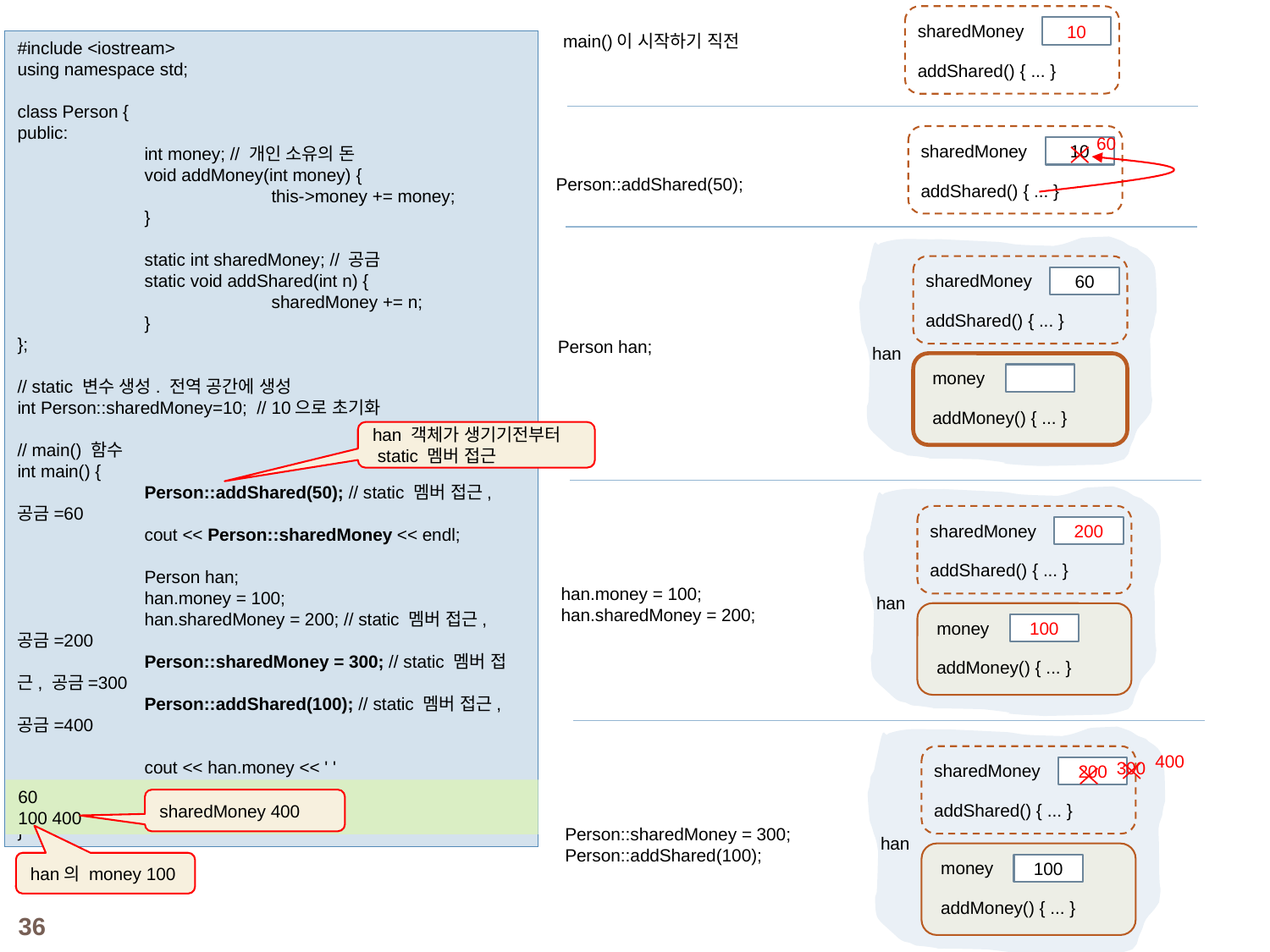

sharedMoney
10
main()이 시작하기 직전
#include <iostream>
using namespace std;

class Person {
public:
	int money; // 개인 소유의 돈
	void addMoney(int money) {
		this->money += money;
	}

	static int sharedMoney; // 공금
	static void addShared(int n) {
		sharedMoney += n;
	}
};

// static 변수 생성. 전역 공간에 생성
int Person::sharedMoney=10;  // 10으로 초기화

// main() 함수
int main() {
	Person::addShared(50); // static 멤버 접근, 공금=60
	cout << Person::sharedMoney << endl;

	Person han;
	han.money = 100;
	han.sharedMoney = 200; // static 멤버 접근, 공금=200
	Person::sharedMoney = 300; // static 멤버 접근, 공금=300
	Person::addShared(100); // static 멤버 접근, 공금=400

	cout << han.money << ' '
		<< Person::sharedMoney << endl;
}
addShared() { ... }

60
sharedMoney
10

Person::addShared(50);
addShared() { ... }

sharedMoney
60
addShared() { ... }
Person han;
han

money

addMoney() { ... }
han 객체가 생기기전부터
 static 멤버 접근

sharedMoney
200
addShared() { ... }
han.money = 100;
han.sharedMoney = 200;

han

money
100
addMoney() { ... }

400

300
sharedMoney

200

60
100 400
sharedMoney 400
addShared() { ... }
Person::sharedMoney = 300;
Person::addShared(100);

han

money
han의 money 100
100
addMoney() { ... }
36